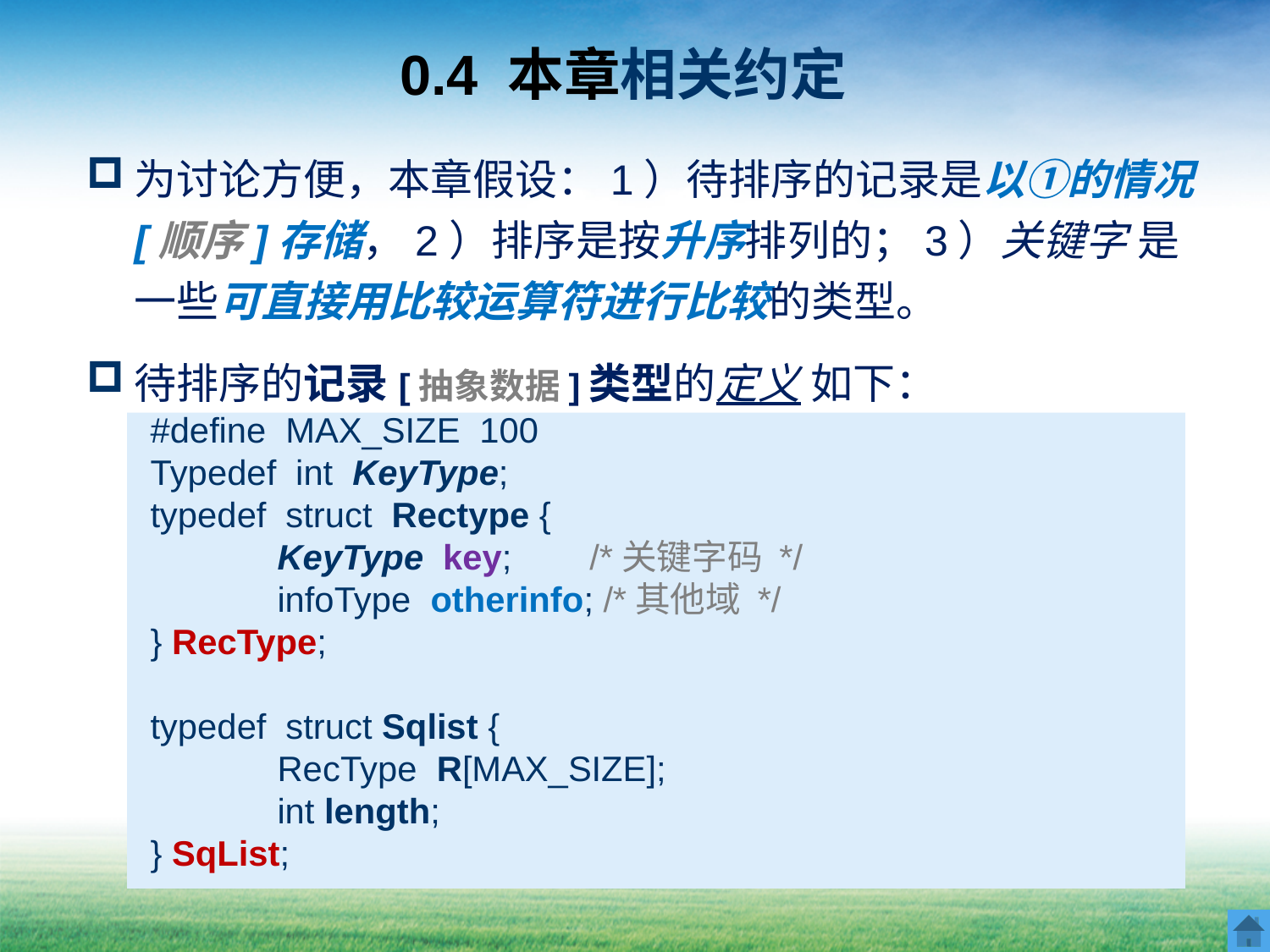

# 0.4 本章相关约定
为讨论方便，本章假设：1）待排序的记录是以①的情况[顺序]存储，2）排序是按升序排列的；3）关键字 是一些可直接用比较运算符进行比较的类型。
待排序的记录[抽象数据]类型的定义 如下：
#define  MAX_SIZE  100
Typedef  int  KeyType;
typedef  struct  Rectype {
	KeyType  key;        /*关键字码 */
	infoType  otherinfo; /*其他域 */
} RecType;

typedef  struct Sqlist {
	RecType  R[MAX_SIZE];
	int length;
} SqList;